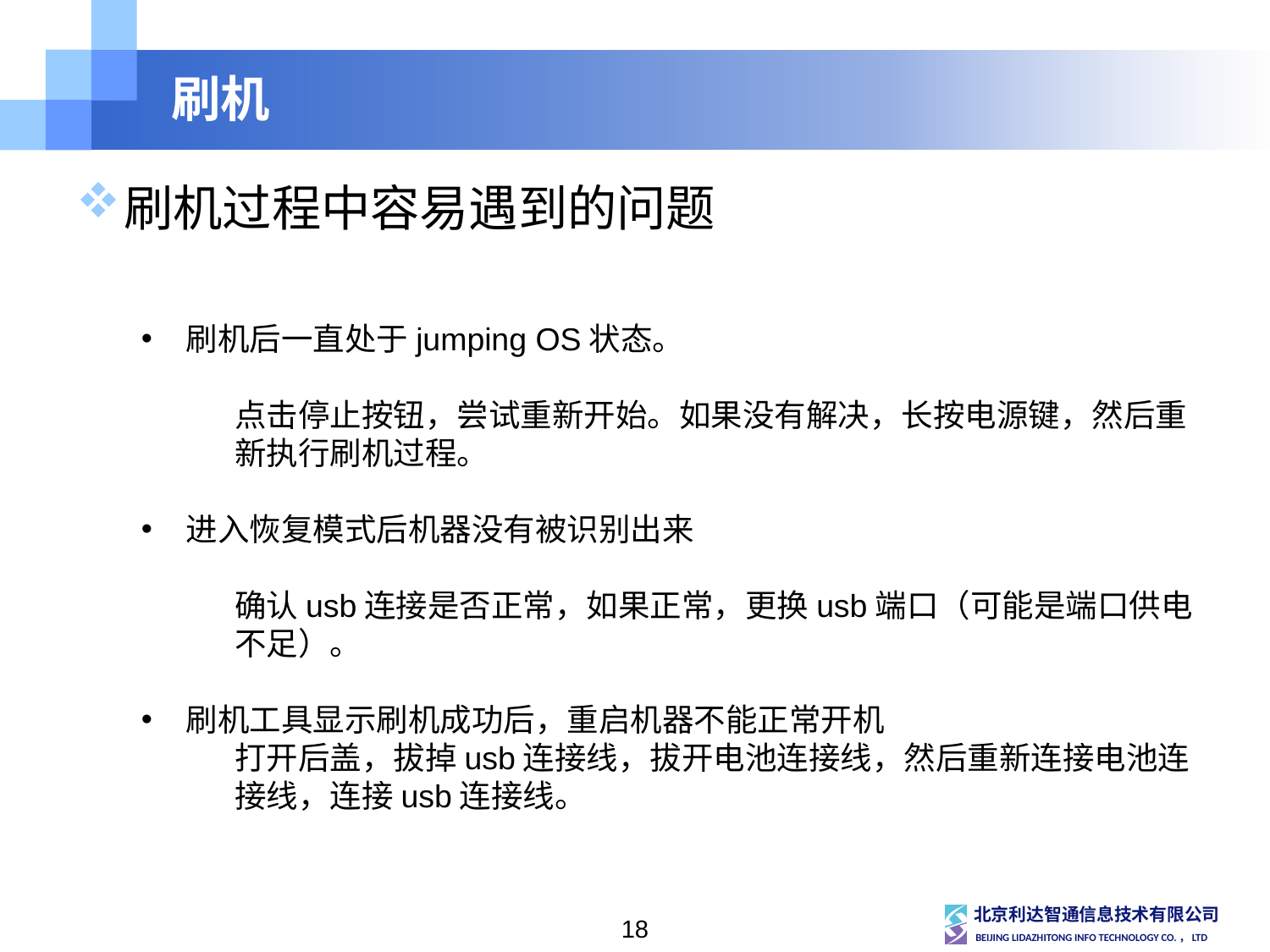

# 刷机
刷机过程中容易遇到的问题

 刷机后一直处于jumping OS状态。

点击停止按钮，尝试重新开始。如果没有解决，长按电源键，然后重新执行刷机过程。

 进入恢复模式后机器没有被识别出来

确认usb连接是否正常，如果正常，更换usb端口（可能是端口供电不足）。

 刷机工具显示刷机成功后，重启机器不能正常开机
打开后盖，拔掉usb连接线，拔开电池连接线，然后重新连接电池连接线，连接usb连接线。

18